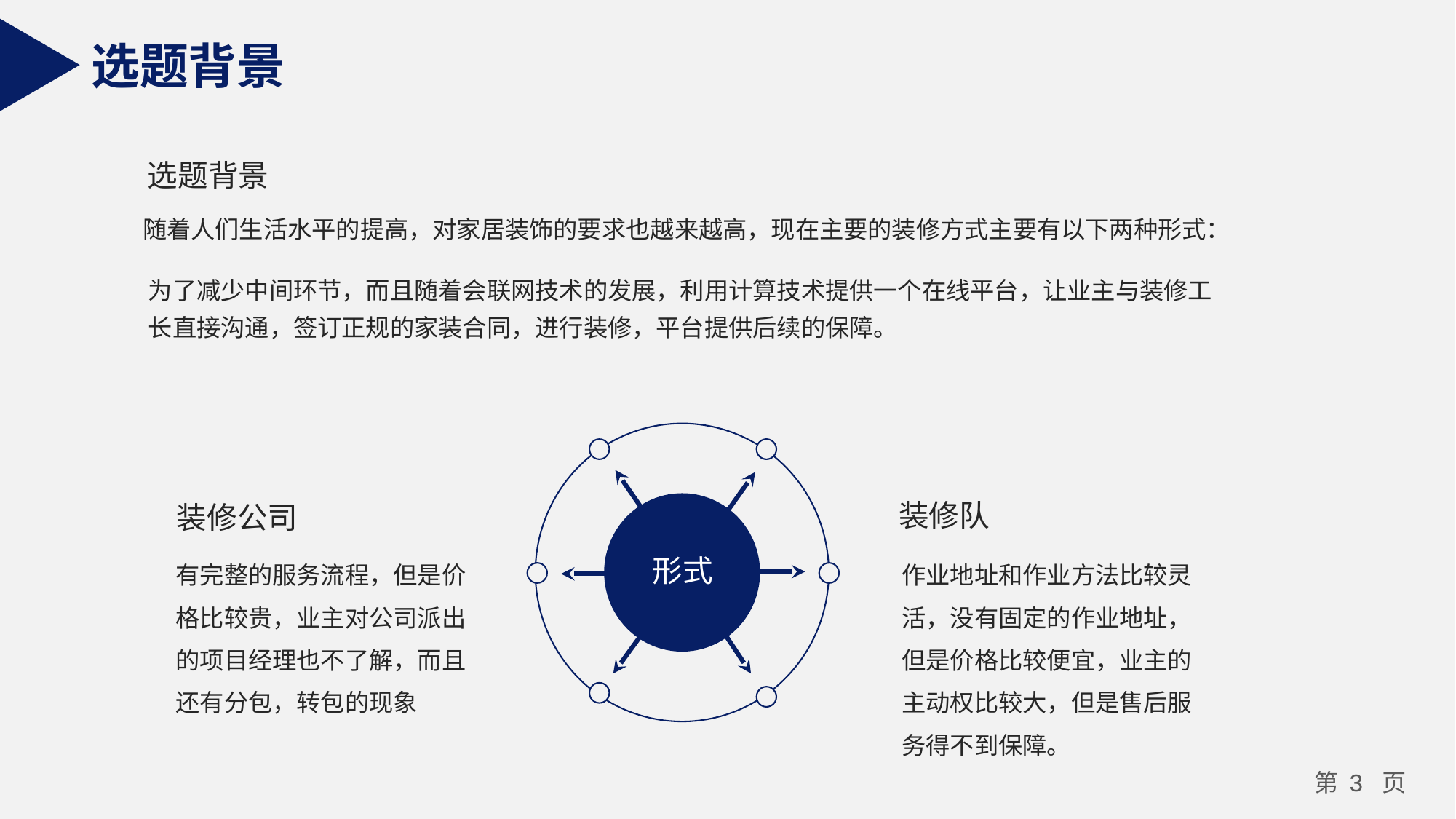

选题背景
选题背景
随着人们生活水平的提高，对家居装饰的要求也越来越高，现在主要的装修方式主要有以下两种形式：
为了减少中间环节，而且随着会联网技术的发展，利用计算技术提供一个在线平台，让业主与装修工长直接沟通，签订正规的家装合同，进行装修，平台提供后续的保障。

装修队
作业地址和作业方法比较灵活，没有固定的作业地址，但是价格比较便宜，业主的主动权比较大，但是售后服务得不到保障。
装修公司
有完整的服务流程，但是价格比较贵，业主对公司派出的项目经理也不了解，而且还有分包，转包的现象

形式